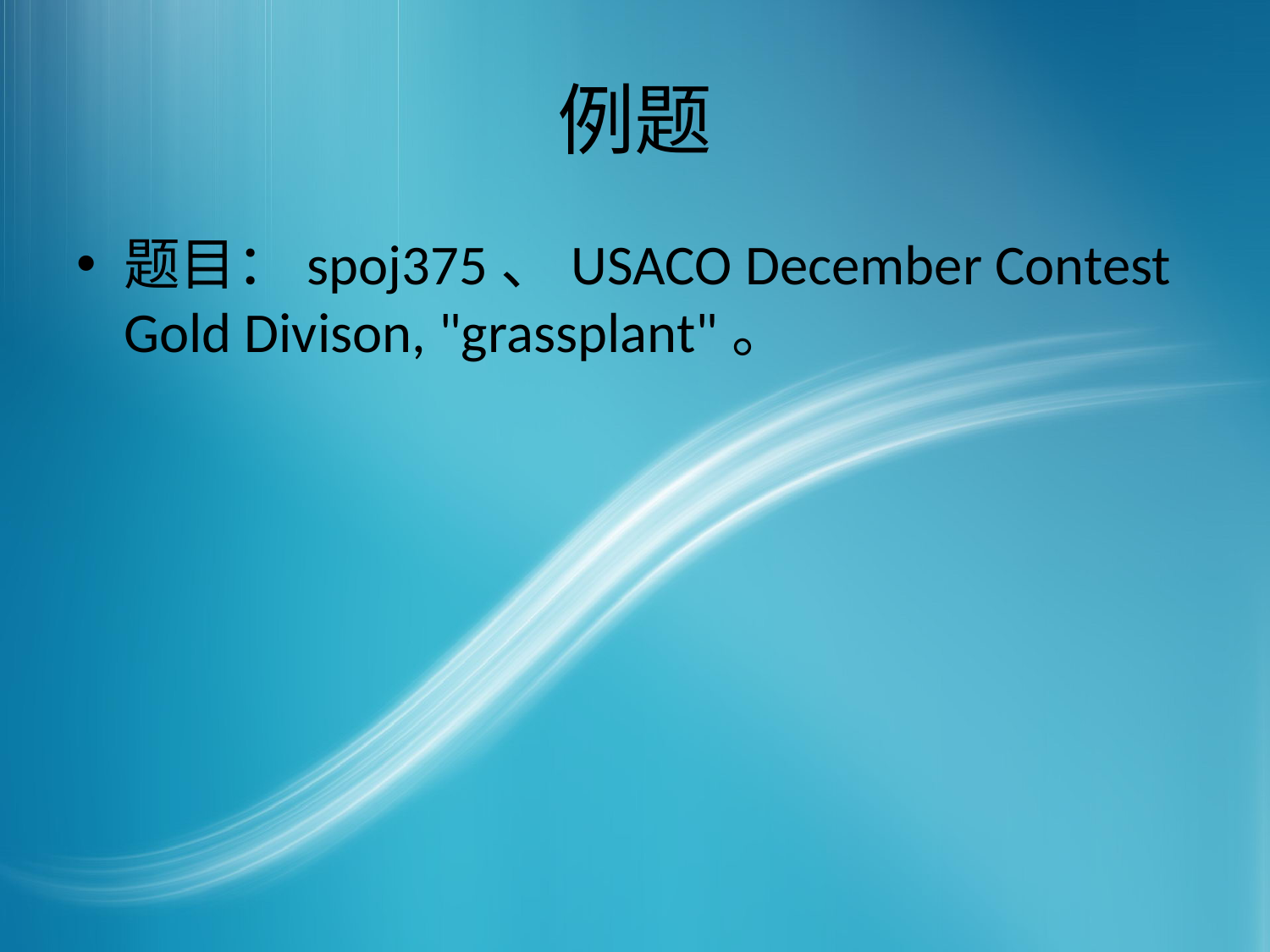

# 例题
题目：spoj375、USACO December Contest Gold Divison, "grassplant"。